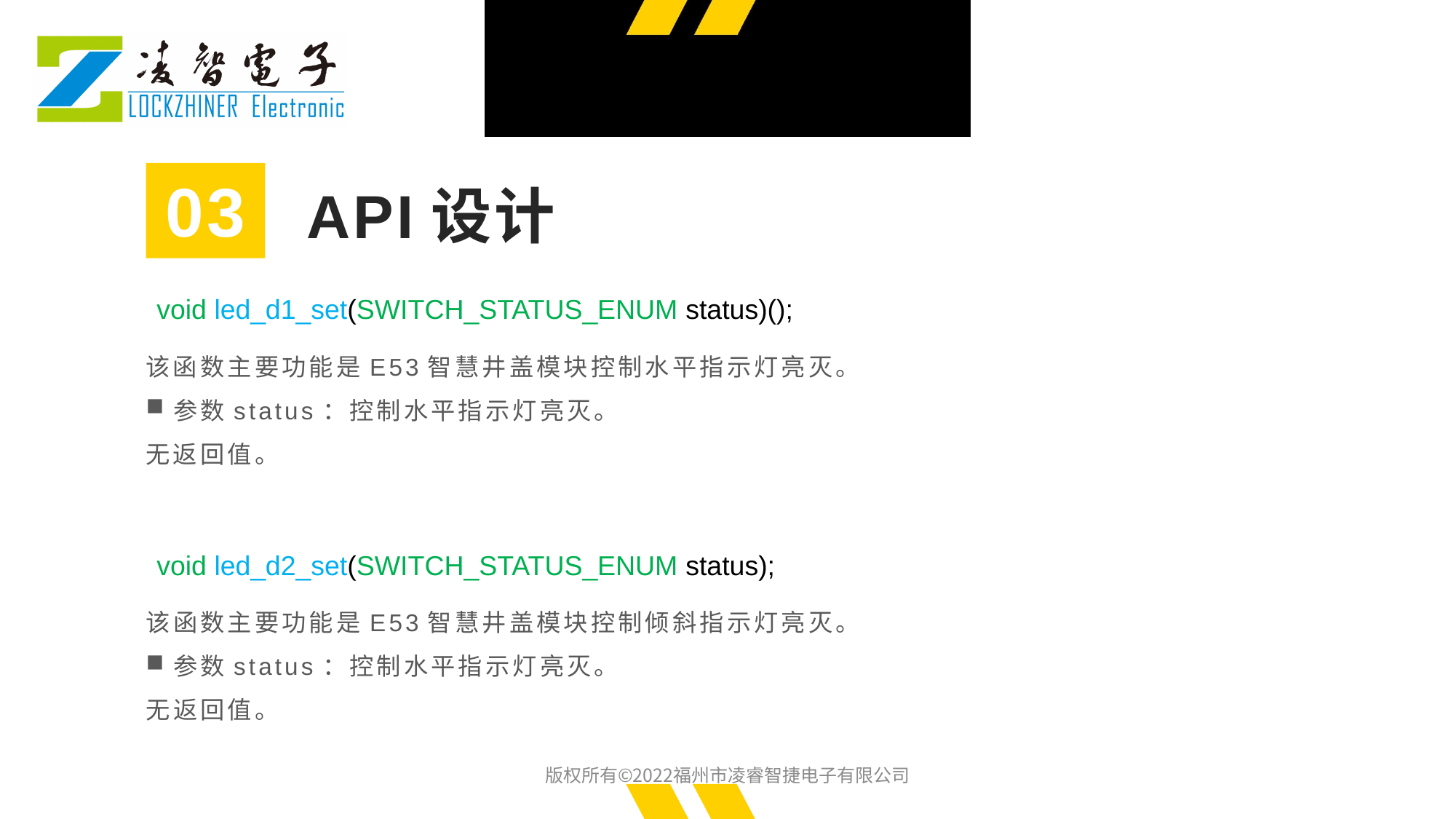

03
API设计
void led_d1_set(SWITCH_STATUS_ENUM status)();
该函数主要功能是E53智慧井盖模块控制水平指示灯亮灭。
参数status：控制水平指示灯亮灭。
无返回值。
void led_d2_set(SWITCH_STATUS_ENUM status);
该函数主要功能是E53智慧井盖模块控制倾斜指示灯亮灭。
参数status：控制水平指示灯亮灭。
无返回值。
版权所有©2022福州市凌睿智捷电子有限公司
9